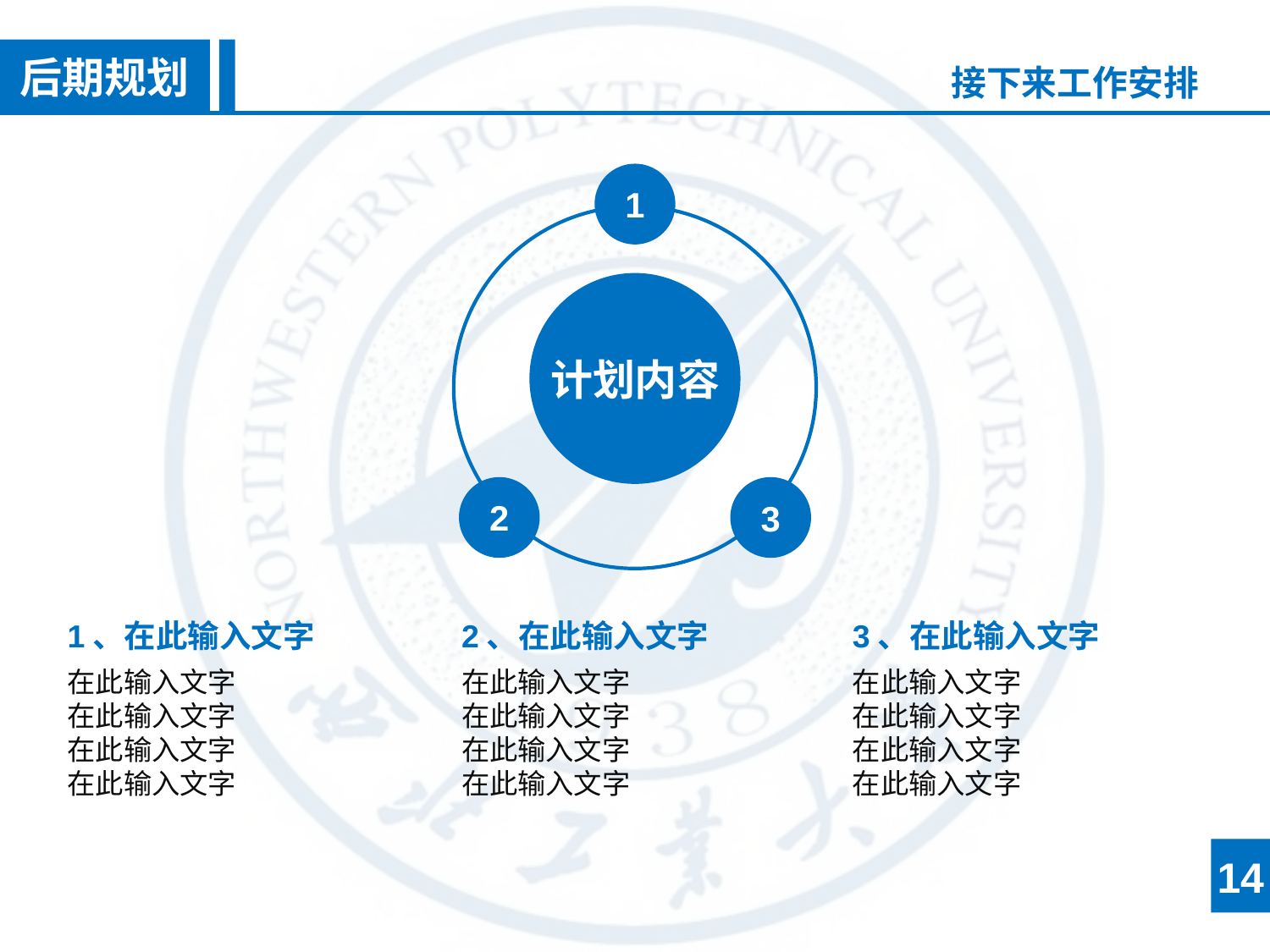

后期规划

接下来工作安排

计划内容

1
2
3
1、在此输入文字
在此输入文字
在此输入文字
在此输入文字
在此输入文字
2、在此输入文字
在此输入文字
在此输入文字
在此输入文字
在此输入文字
3、在此输入文字
在此输入文字
在此输入文字
在此输入文字
在此输入文字
14